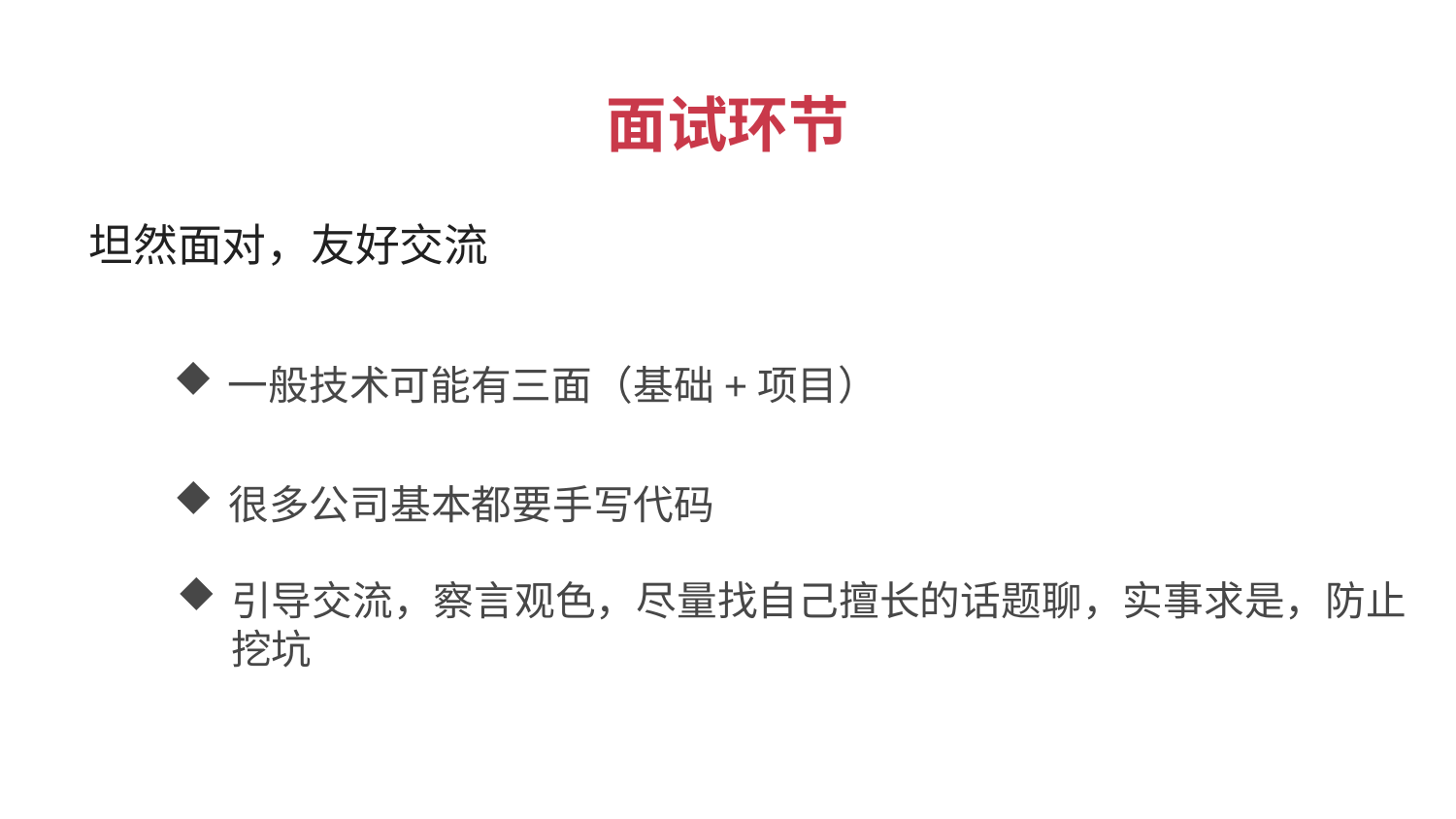

面试环节
坦然面对，友好交流
一般技术可能有三面（基础+项目）
很多公司基本都要手写代码
引导交流，察言观色，尽量找自己擅长的话题聊，实事求是，防止挖坑